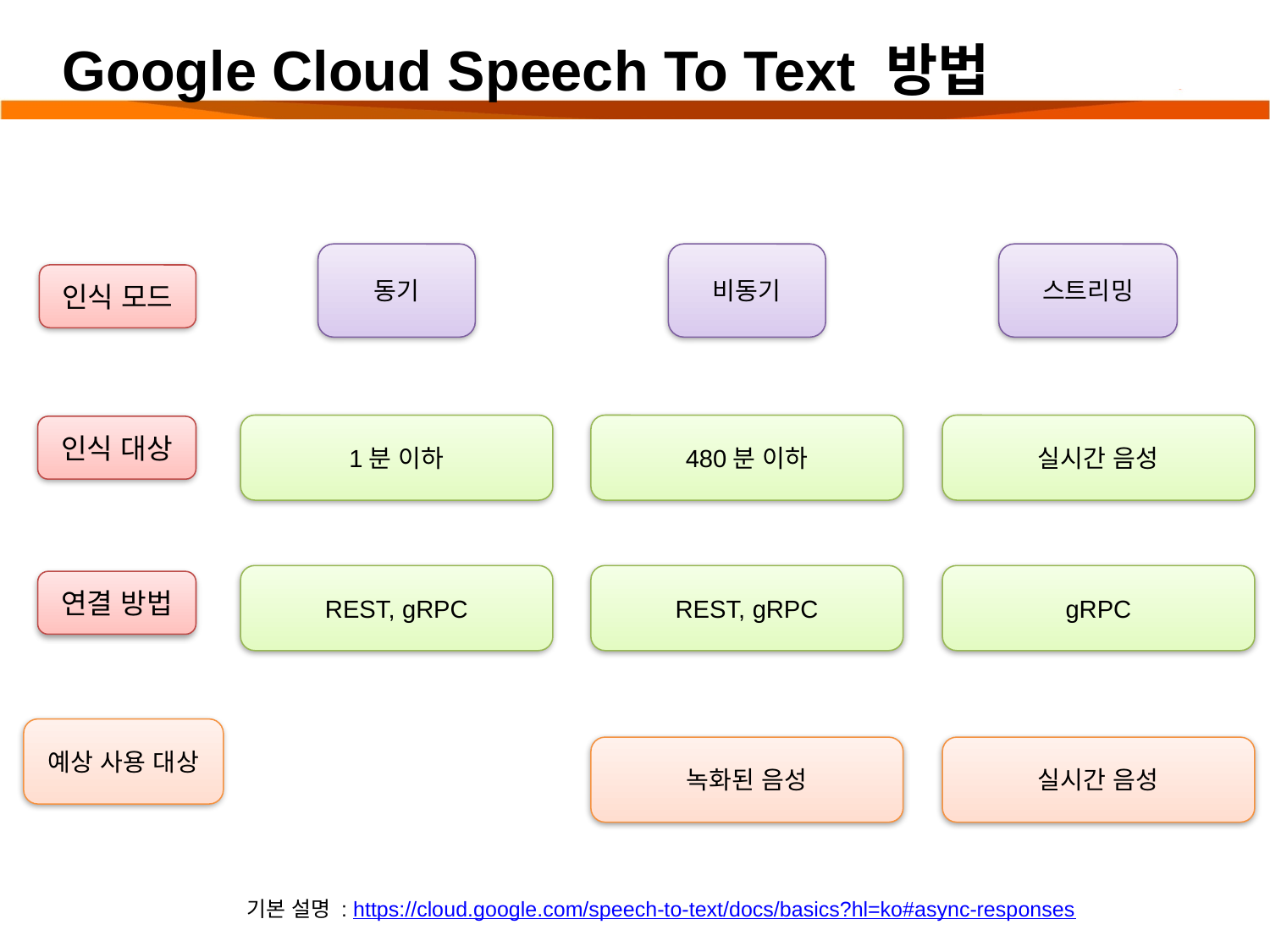

# Google Cloud Speech To Text 방법
비동기
스트리밍
동기
인식 모드
1분 이하
실시간 음성
480분 이하
인식 대상
REST, gRPC
gRPC
REST, gRPC
연결 방법
예상 사용 대상
녹화된 음성
실시간 음성
기본 설명 : https://cloud.google.com/speech-to-text/docs/basics?hl=ko#async-responses